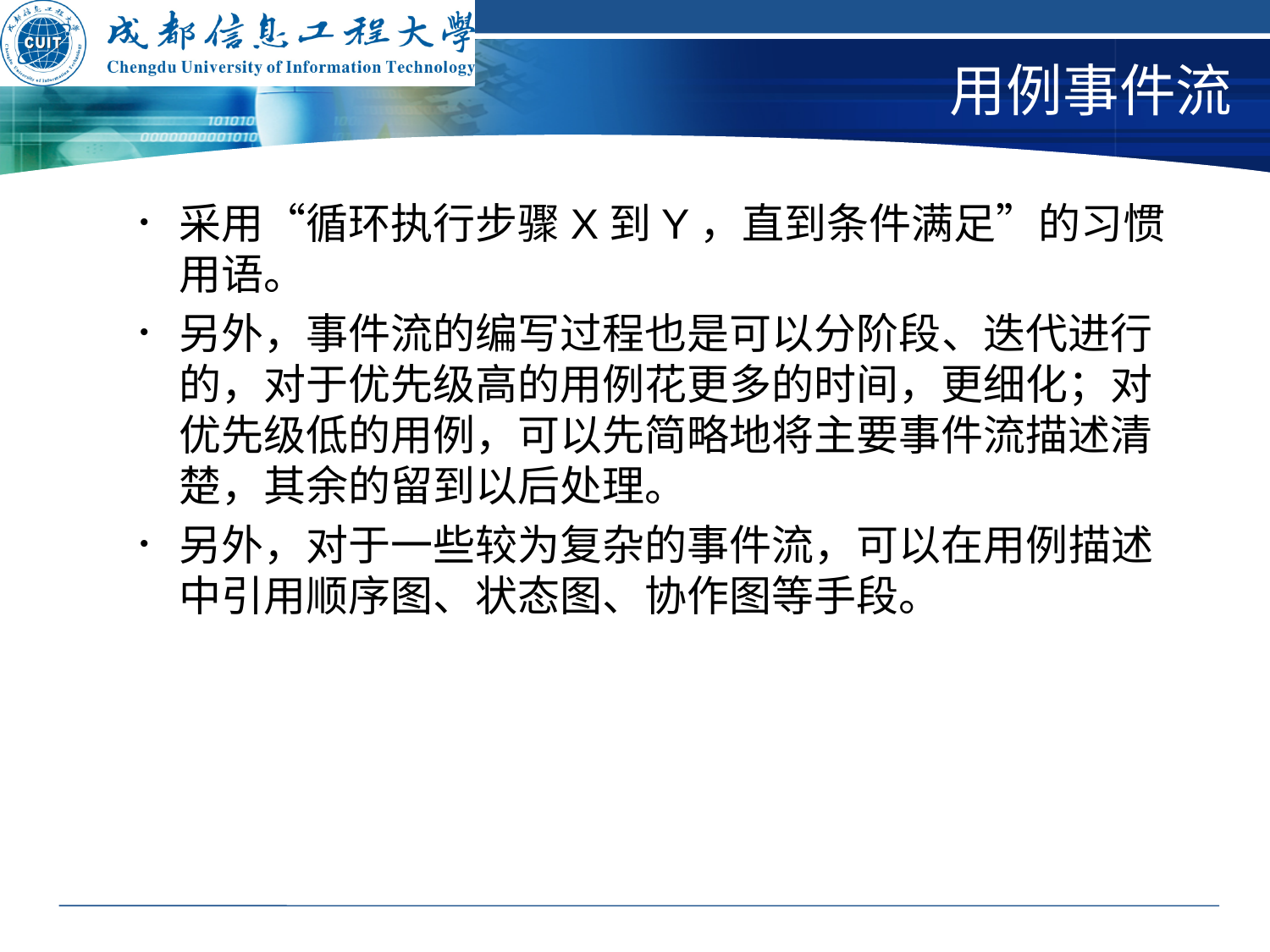

# 用例事件流
采用“循环执行步骤X到Y，直到条件满足”的习惯用语。
另外，事件流的编写过程也是可以分阶段、迭代进行的，对于优先级高的用例花更多的时间，更细化；对优先级低的用例，可以先简略地将主要事件流描述清楚，其余的留到以后处理。
另外，对于一些较为复杂的事件流，可以在用例描述中引用顺序图、状态图、协作图等手段。